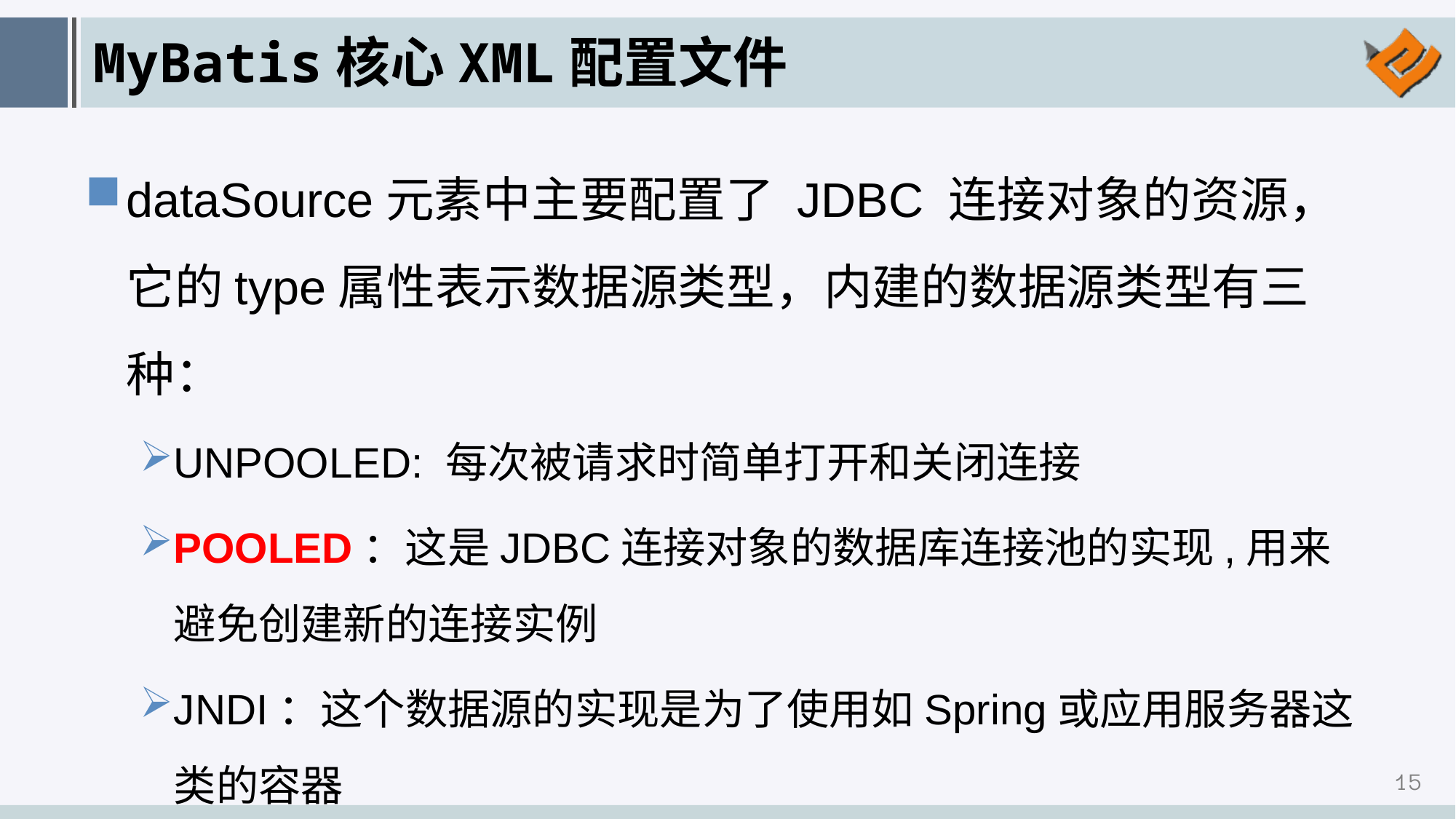

# MyBatis核心XML配置文件
dataSource元素中主要配置了 JDBC 连接对象的资源，它的type属性表示数据源类型，内建的数据源类型有三种：
UNPOOLED: 每次被请求时简单打开和关闭连接
POOLED：这是JDBC连接对象的数据库连接池的实现,用来避免创建新的连接实例
JNDI：这个数据源的实现是为了使用如Spring或应用服务器这类的容器